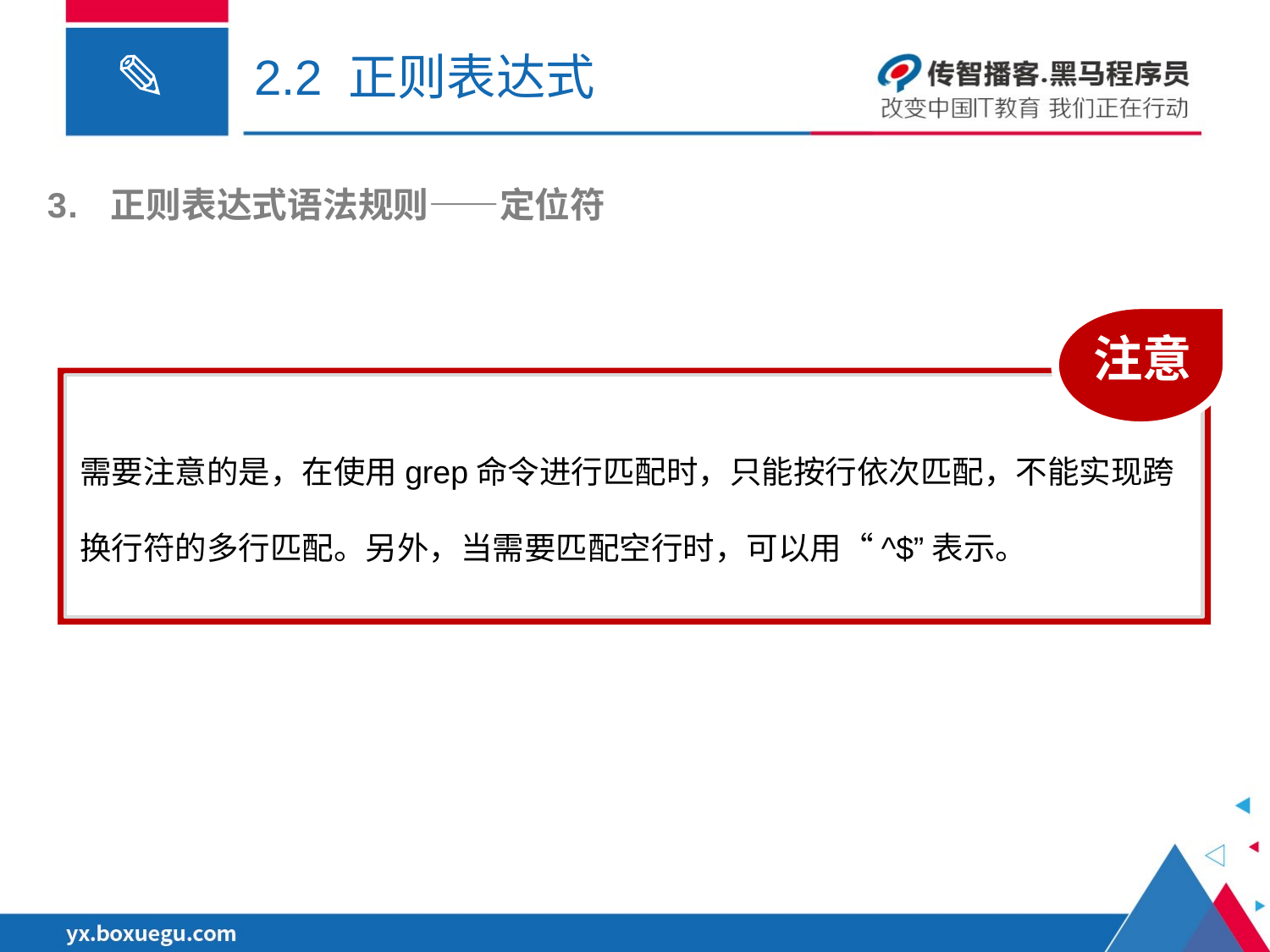

# 2.2 正则表达式
正则表达式语法规则——定位符

注意

需要注意的是，在使用grep命令进行匹配时，只能按行依次匹配，不能实现跨换行符的多行匹配。另外，当需要匹配空行时，可以用“^$”表示。